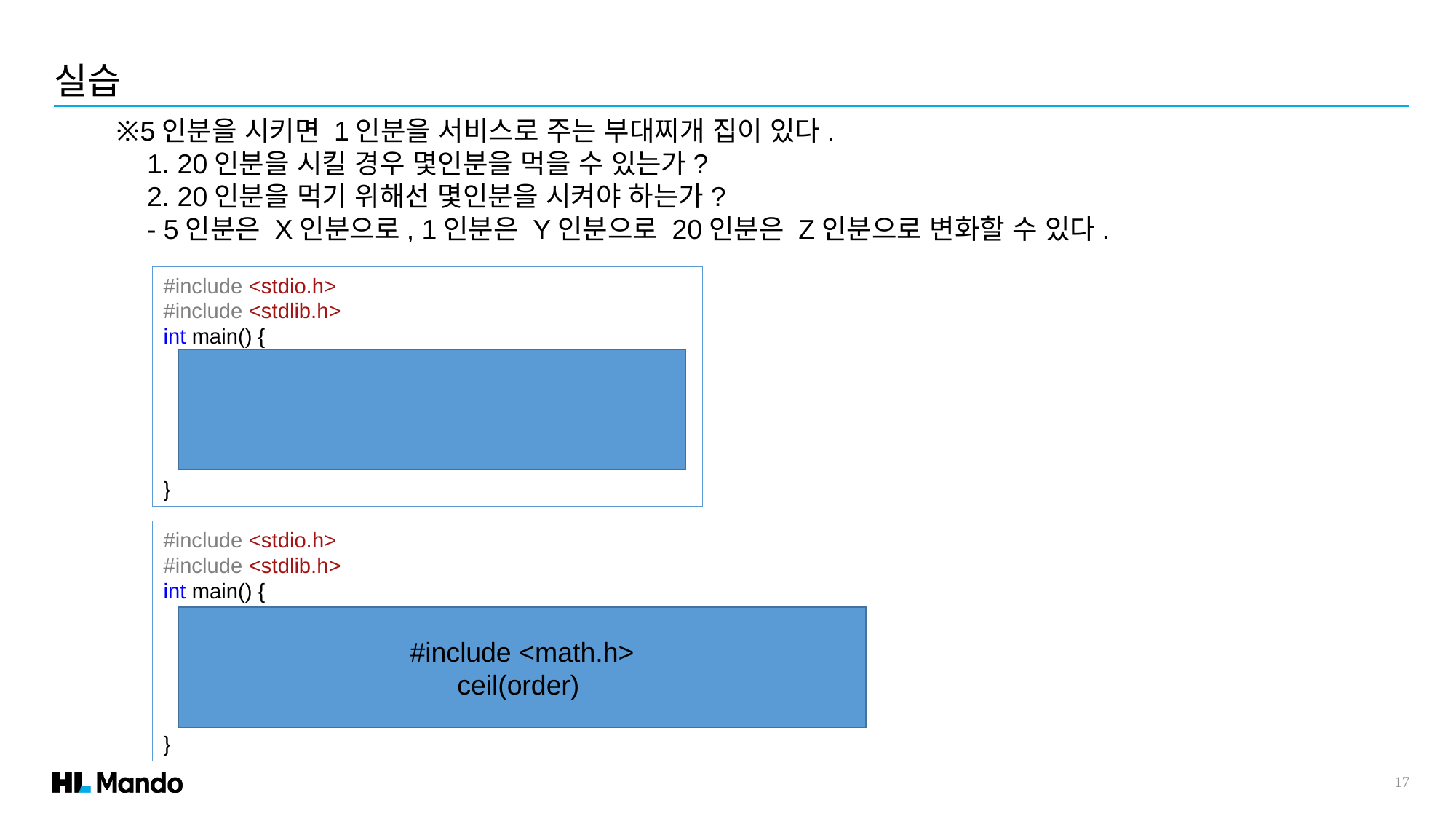

실습
※ 5인분을 시키면 1인분을 서비스로 주는 부대찌개 집이 있다.
    1. 20인분을 시킬 경우 몇인분을 먹을 수 있는가?
    2. 20인분을 먹기 위해선 몇인분을 시켜야 하는가?
    - 5인분은 X인분으로, 1인분은 Y인분으로 20인분은 Z인분으로 변화할 수 있다.
#include <stdio.h>
#include <stdlib.h>
int main() {

}

#include <stdio.h>
#include <stdlib.h>
int main() {

}
#include <math.h>
ceil(order)
17